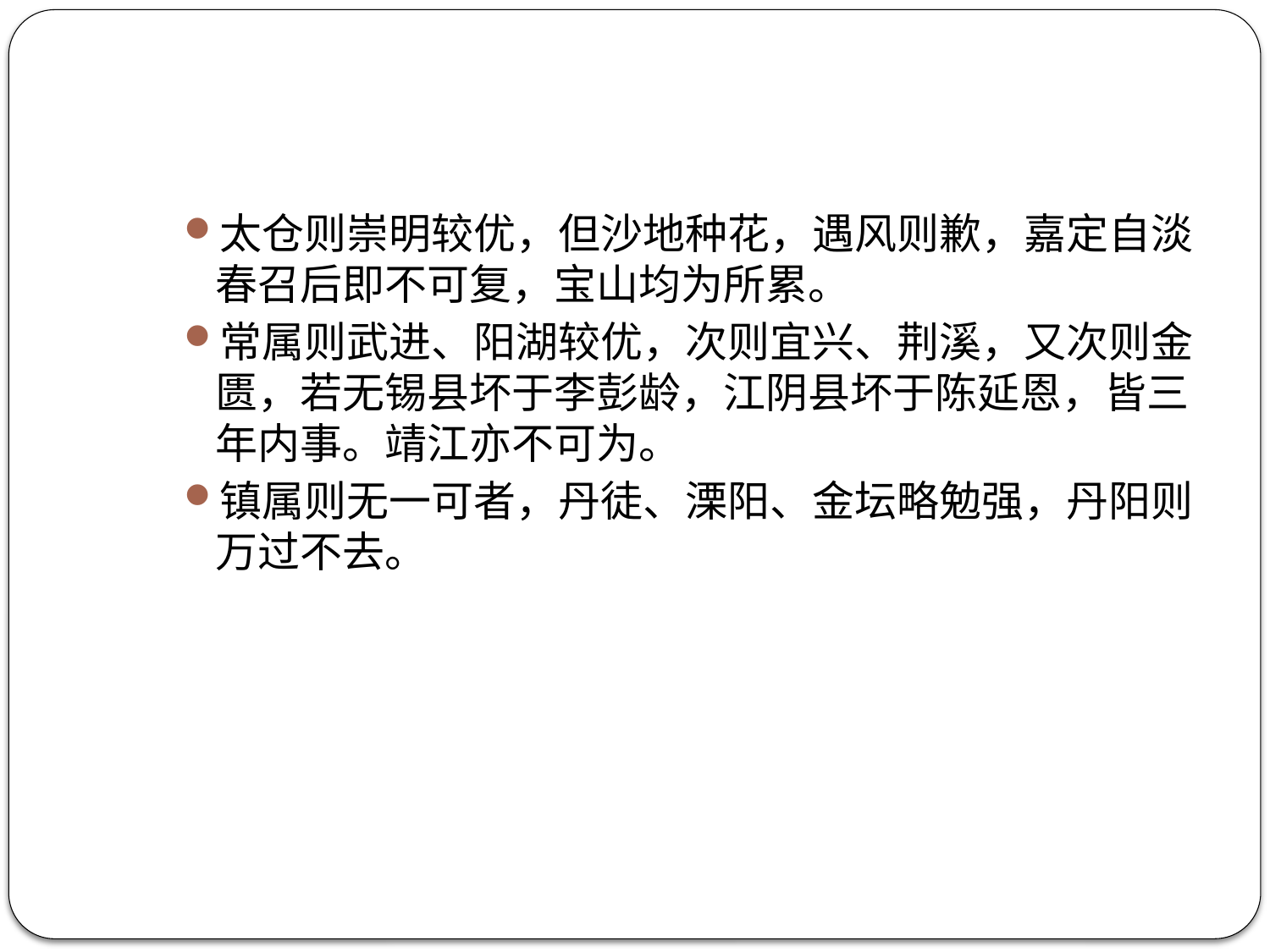

#
太仓则崇明较优，但沙地种花，遇风则歉，嘉定自淡春召后即不可复，宝山均为所累。
常属则武进、阳湖较优，次则宜兴、荆溪，又次则金匮，若无锡县坏于李彭龄，江阴县坏于陈延恩，皆三年内事。靖江亦不可为。
镇属则无一可者，丹徒、溧阳、金坛略勉强，丹阳则万过不去。